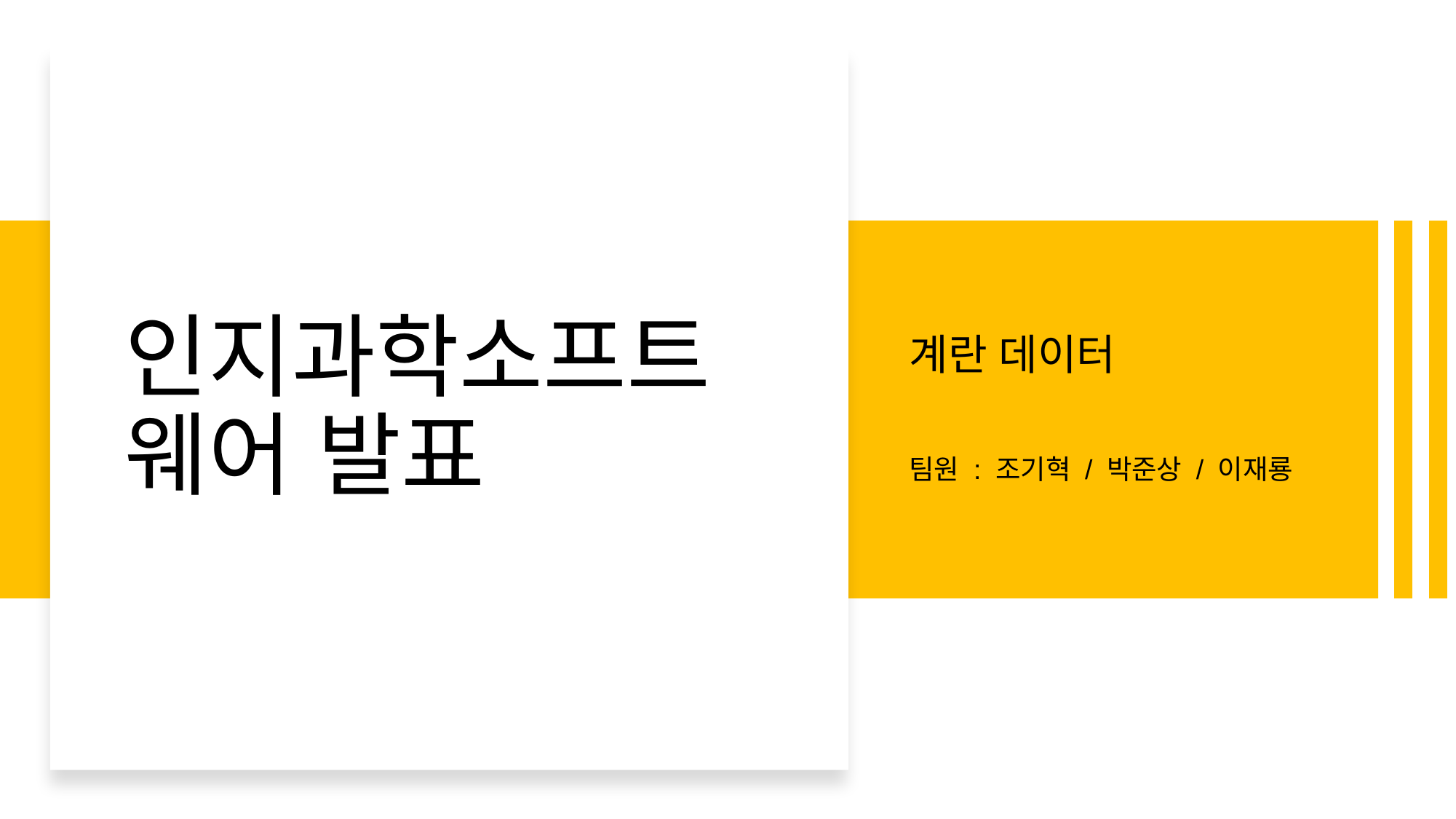

# 인지과학소프트웨어 발표

계란 데이터

팀원 : 조기혁 / 박준상 / 이재룡